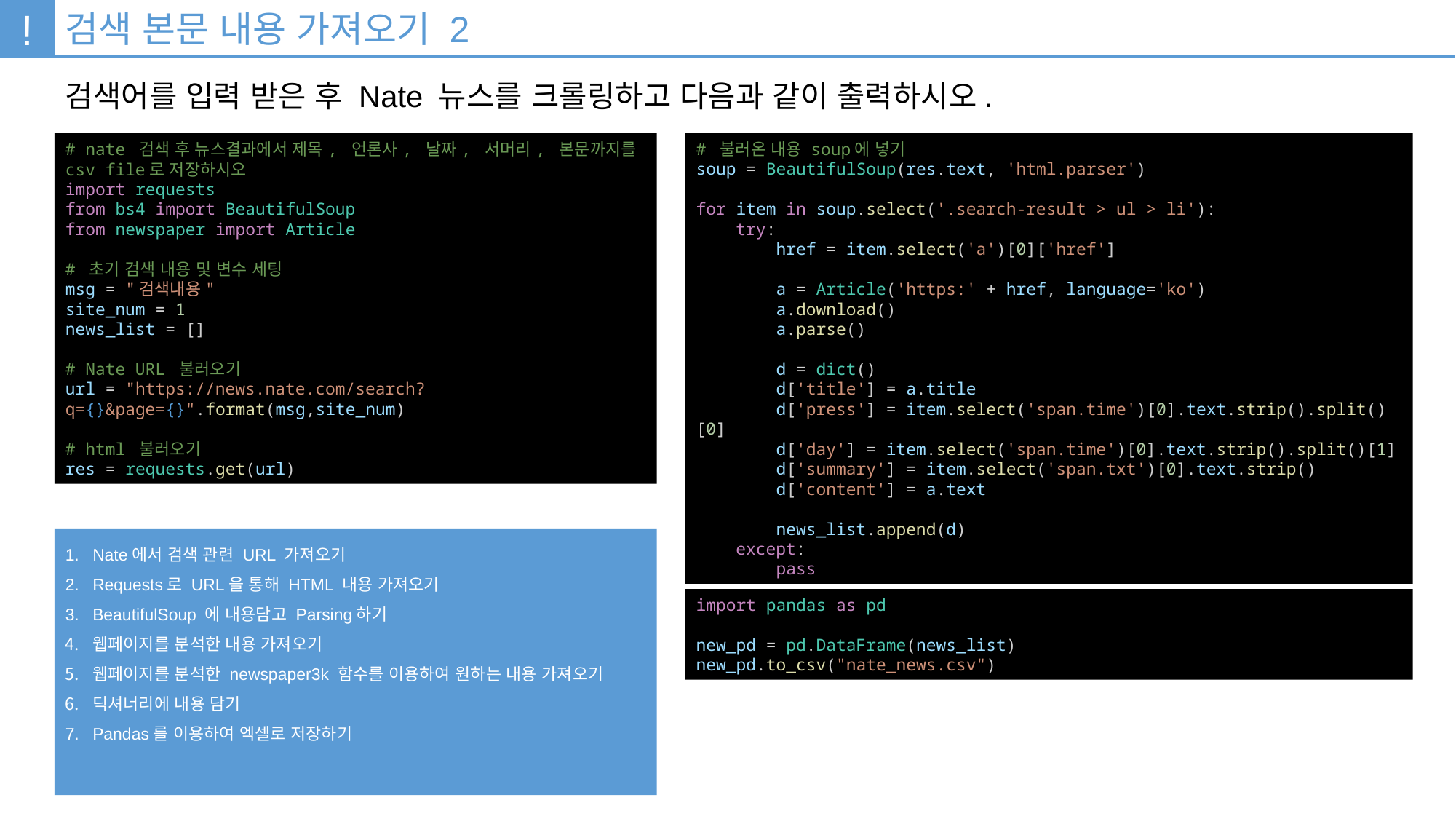

!
검색 본문 내용 가져오기 2
검색어를 입력 받은 후 Nate 뉴스를 크롤링하고 다음과 같이 출력하시오.
# nate 검색 후 뉴스결과에서 제목, 언론사, 날짜, 서머리, 본문까지를 csv file로 저장하시오
import requests
from bs4 import BeautifulSoup
from newspaper import Article
# 초기 검색 내용 및 변수 세팅
msg = "검색내용"
site_num = 1
news_list = []
# Nate URL 불러오기
url = "https://news.nate.com/search?q={}&page={}".format(msg,site_num)
# html 불러오기
res = requests.get(url)
# 불러온 내용 soup에 넣기
soup = BeautifulSoup(res.text, 'html.parser')
for item in soup.select('.search-result > ul > li'):
    try:
        href = item.select('a')[0]['href']

        a = Article('https:' + href, language='ko')
        a.download()
        a.parse()
        d = dict()
        d['title'] = a.title
        d['press'] = item.select('span.time')[0].text.strip().split()[0]
        d['day'] = item.select('span.time')[0].text.strip().split()[1]
        d['summary'] = item.select('span.txt')[0].text.strip()
        d['content'] = a.text

        news_list.append(d)
    except:
        pass
Nate에서 검색 관련 URL 가져오기
Requests로 URL을 통해 HTML 내용 가져오기
BeautifulSoup 에 내용담고 Parsing하기
웹페이지를 분석한 내용 가져오기
웹페이지를 분석한 newspaper3k 함수를 이용하여 원하는 내용 가져오기
딕셔너리에 내용 담기
Pandas를 이용하여 엑셀로 저장하기
import pandas as pd
new_pd = pd.DataFrame(news_list)
new_pd.to_csv("nate_news.csv")